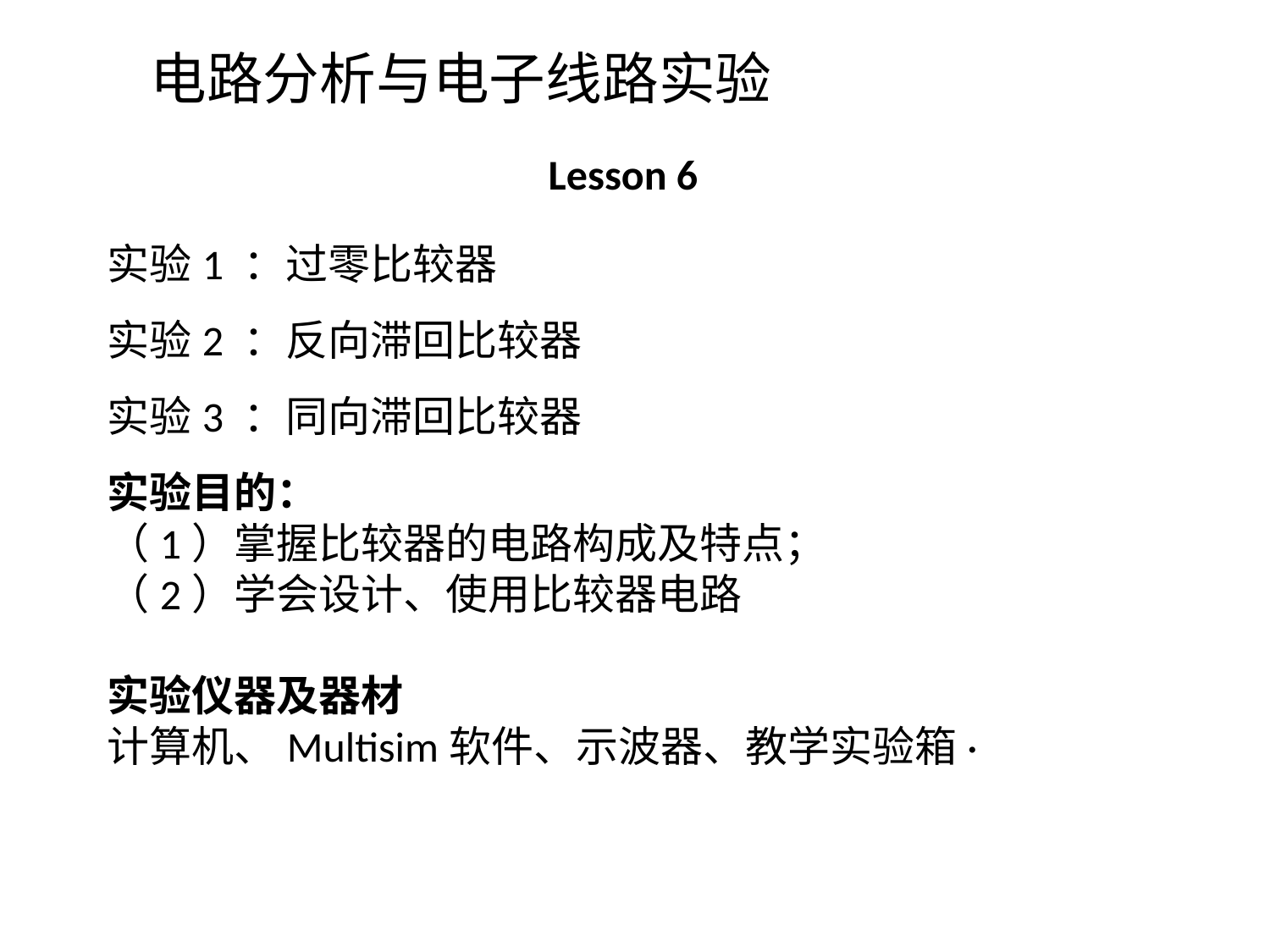

电路分析与电子线路实验
Lesson 6
实验1 ：过零比较器
实验2 ：反向滞回比较器
实验3 ：同向滞回比较器
实验目的：
（1）掌握比较器的电路构成及特点；
（2）学会设计、使用比较器电路

实验仪器及器材
计算机、Multisim软件、示波器、教学实验箱·